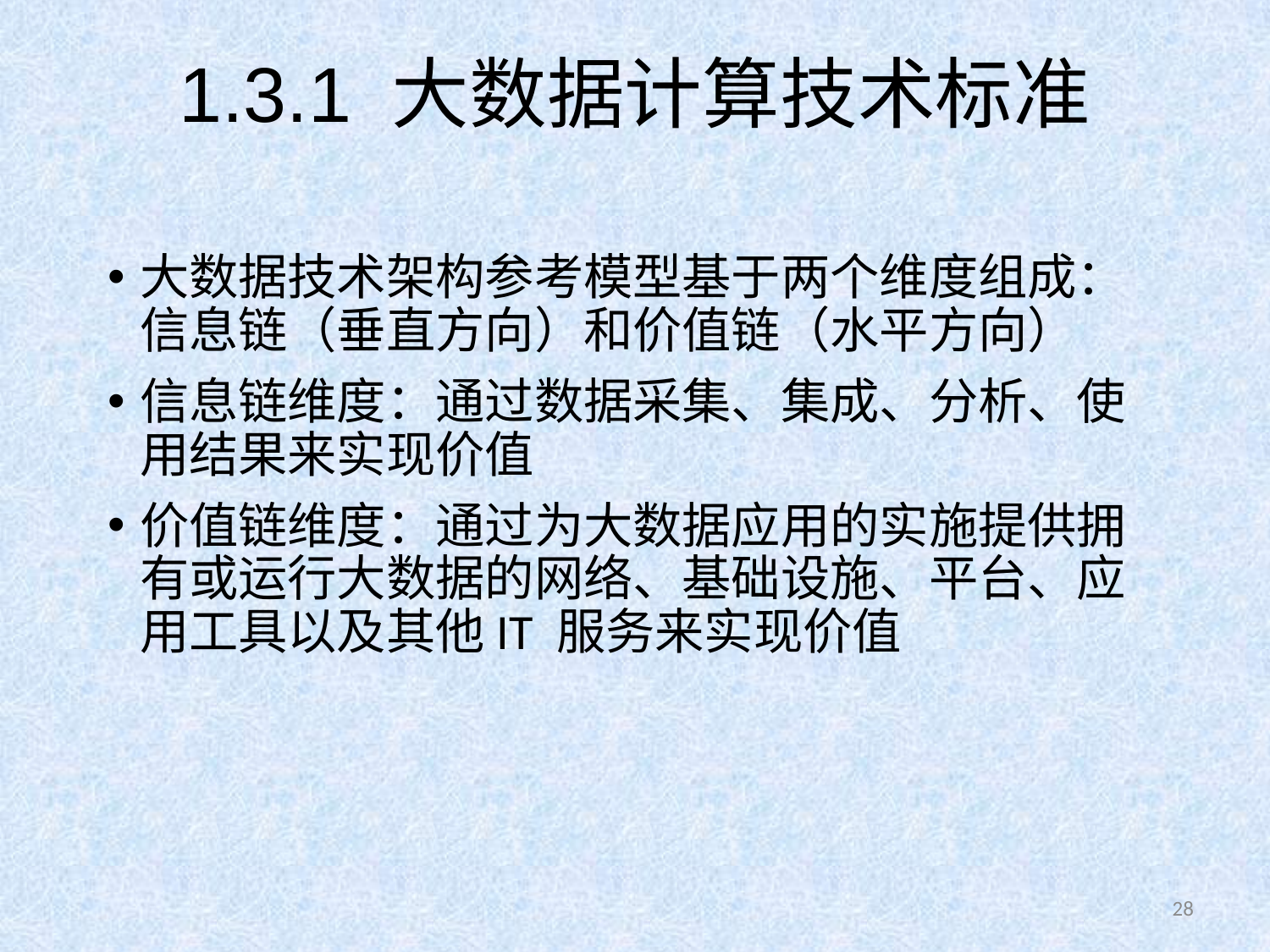

# 1.3.1 大数据计算技术标准
大数据技术架构参考模型基于两个维度组成：信息链（垂直方向）和价值链（水平方向）
信息链维度：通过数据采集、集成、分析、使用结果来实现价值
价值链维度：通过为大数据应用的实施提供拥有或运行大数据的网络、基础设施、平台、应用工具以及其他IT 服务来实现价值
28